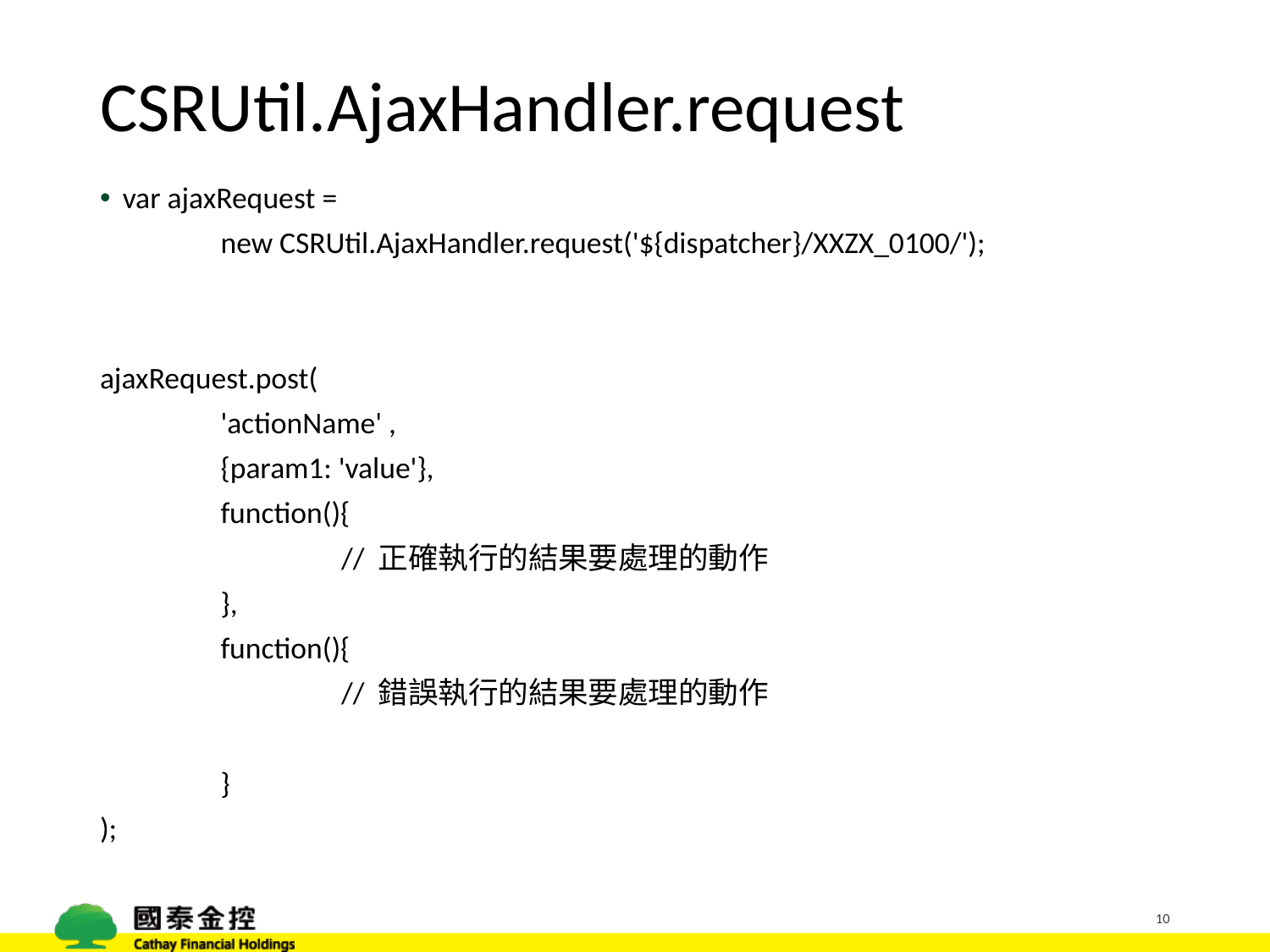

# CSRUtil.AjaxHandler.request
var ajaxRequest =
	new CSRUtil.AjaxHandler.request('${dispatcher}/XXZX_0100/');

ajaxRequest.post(
	'actionName' ,
	{param1: 'value'},
	function(){
		// 正確執行的結果要處理的動作
	},
	function(){
		// 錯誤執行的結果要處理的動作

	}
);